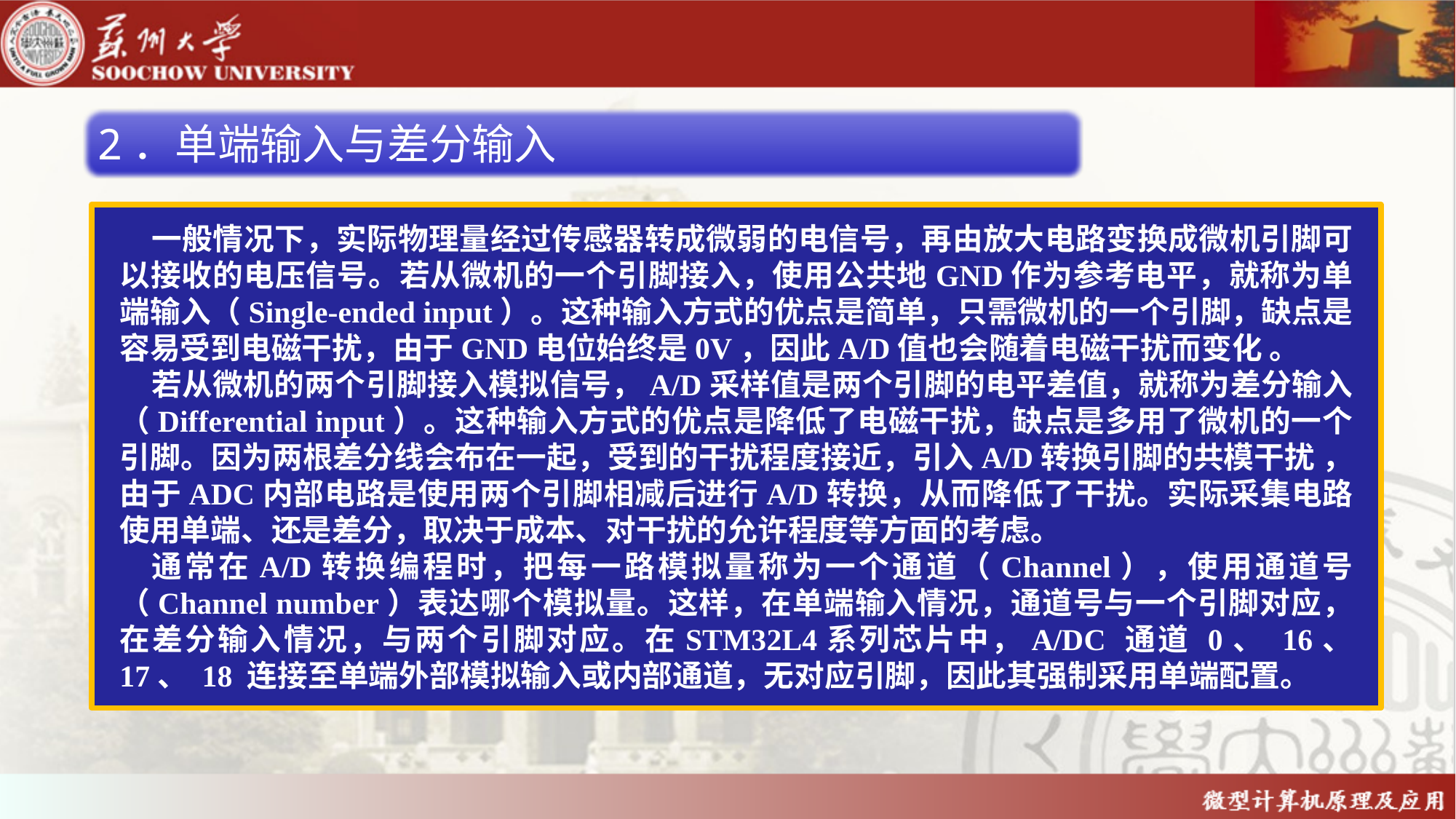

2．单端输入与差分输入
一般情况下，实际物理量经过传感器转成微弱的电信号，再由放大电路变换成微机引脚可以接收的电压信号。若从微机的一个引脚接入，使用公共地GND作为参考电平，就称为单端输入（Single-ended input）。这种输入方式的优点是简单，只需微机的一个引脚，缺点是容易受到电磁干扰，由于GND电位始终是0V，因此A/D值也会随着电磁干扰而变化 。
若从微机的两个引脚接入模拟信号，A/D采样值是两个引脚的电平差值，就称为差分输入（Differential input）。这种输入方式的优点是降低了电磁干扰，缺点是多用了微机的一个引脚。因为两根差分线会布在一起，受到的干扰程度接近，引入A/D转换引脚的共模干扰 ，由于ADC内部电路是使用两个引脚相减后进行A/D转换，从而降低了干扰。实际采集电路使用单端、还是差分，取决于成本、对干扰的允许程度等方面的考虑。
通常在A/D转换编程时，把每一路模拟量称为一个通道（Channel），使用通道号（Channel number）表达哪个模拟量。这样，在单端输入情况，通道号与一个引脚对应，在差分输入情况，与两个引脚对应。在STM32L4系列芯片中，A/DC 通道 0、 16、 17、 18 连接至单端外部模拟输入或内部通道，无对应引脚，因此其强制采用单端配置。